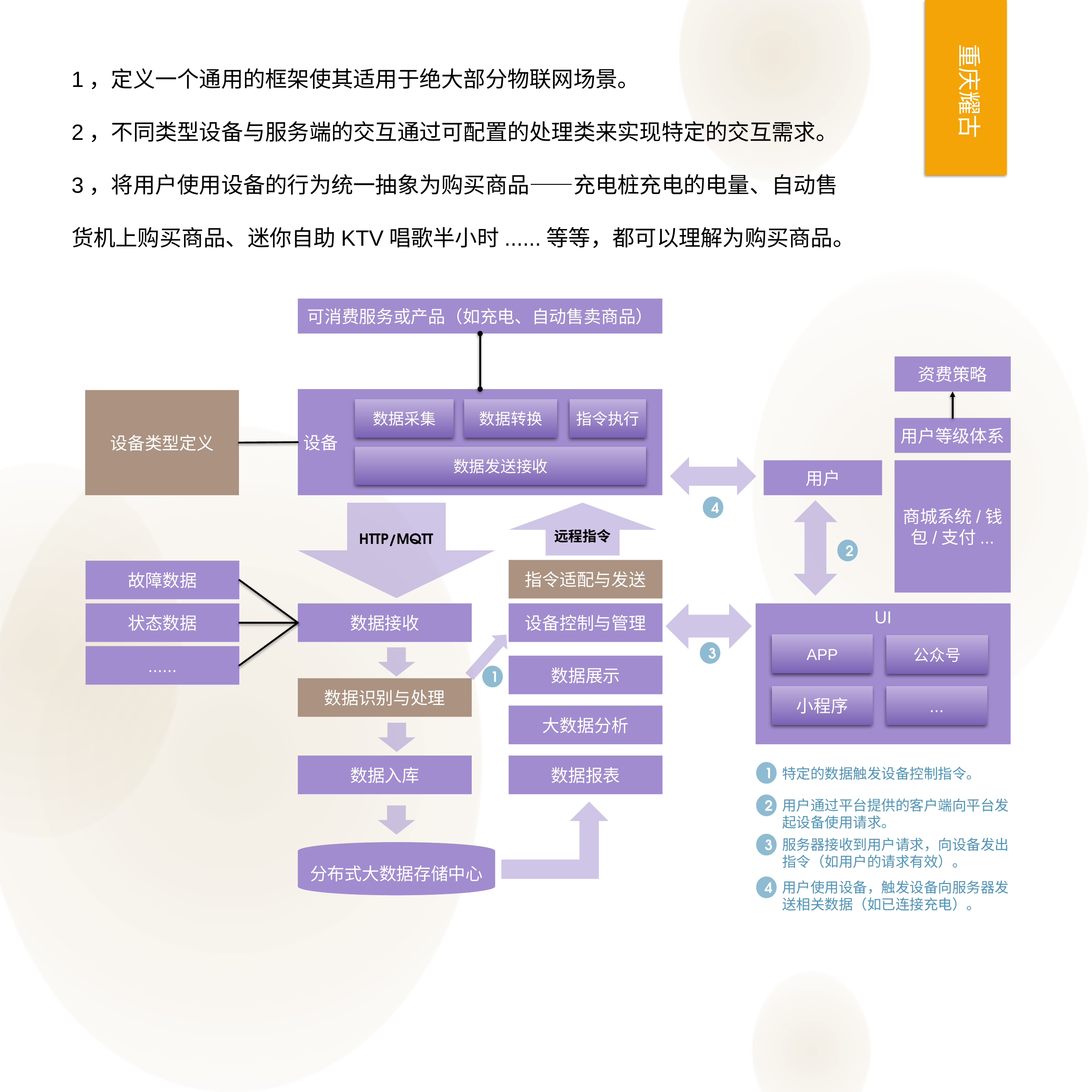

重庆耀古
1，定义一个通用的框架使其适用于绝大部分物联网场景。
2，不同类型设备与服务端的交互通过可配置的处理类来实现特定的交互需求。
3，将用户使用设备的行为统一抽象为购买商品——充电桩充电的电量、自动售货机上购买商品、迷你自助KTV唱歌半小时......等等，都可以理解为购买商品。
可消费服务或产品（如充电、自动售卖商品）
资费策略
设备
设备类型定义
数据转换
数据采集
指令执行
用户等级体系

数据发送接收
用户
商城系统/钱包/支付...
4

HTTP/MQTT
远程指令
2
指令适配与发送
故障数据

UI
设备控制与管理
状态数据
数据接收
APP
公众号
3

......

数据展示
1
数据识别与处理
小程序
...
大数据分析

数据入库
数据报表
1
特定的数据触发设备控制指令。
用户通过平台提供的客户端向平台发起设备使用请求。
2

服务器接收到用户请求，向设备发出指令（如用户的请求有效）。
3
分布式大数据存储中心
用户使用设备，触发设备向服务器发送相关数据（如已连接充电）。
4